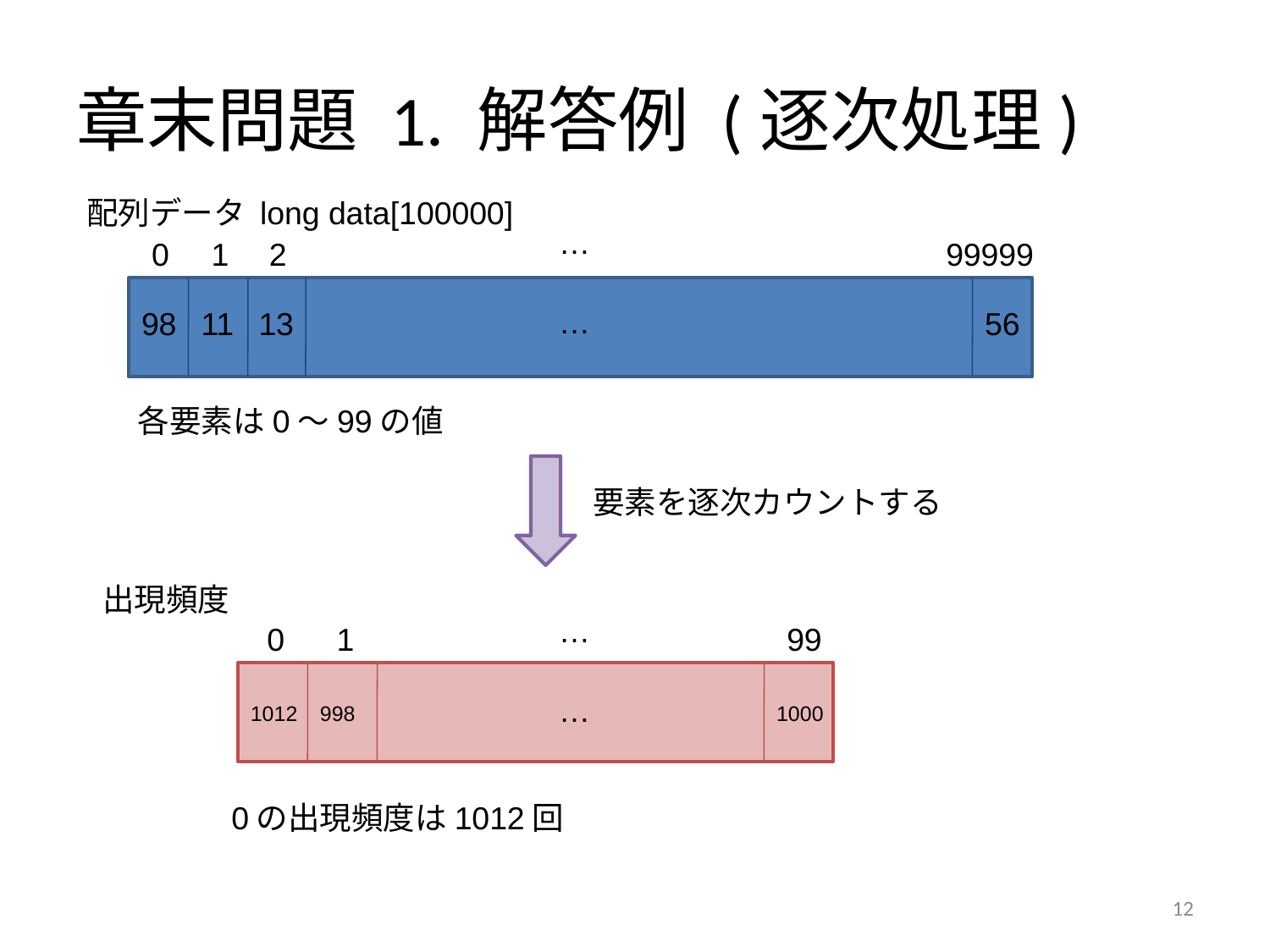

# 章末問題 1. 解答例 (逐次処理)
配列データ long data[100000]
…
1
99999
0
2

…
56
98
11
13
各要素は0～99の値

要素を逐次カウントする
出現頻度
…
0
99
1

…
1012
1000
998
0の出現頻度は1012回
12